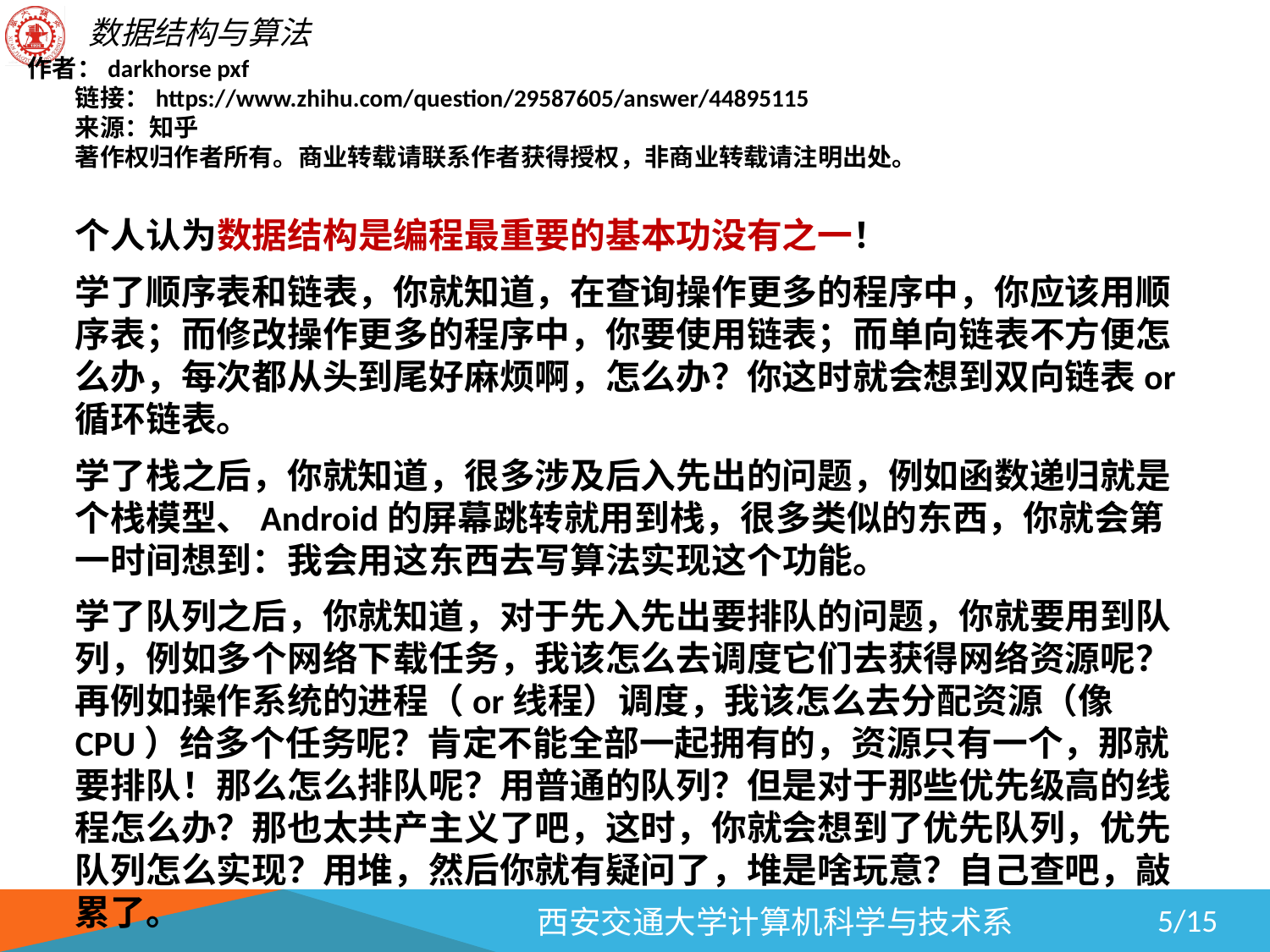

作者：darkhorse pxf
链接：https://www.zhihu.com/question/29587605/answer/44895115
来源：知乎
著作权归作者所有。商业转载请联系作者获得授权，非商业转载请注明出处。
个人认为数据结构是编程最重要的基本功没有之一！
	学了顺序表和链表，你就知道，在查询操作更多的程序中，你应该用顺序表；而修改操作更多的程序中，你要使用链表；而单向链表不方便怎么办，每次都从头到尾好麻烦啊，怎么办？你这时就会想到双向链表or循环链表。
	学了栈之后，你就知道，很多涉及后入先出的问题，例如函数递归就是个栈模型、Android的屏幕跳转就用到栈，很多类似的东西，你就会第一时间想到：我会用这东西去写算法实现这个功能。
	学了队列之后，你就知道，对于先入先出要排队的问题，你就要用到队列，例如多个网络下载任务，我该怎么去调度它们去获得网络资源呢？再例如操作系统的进程（or线程）调度，我该怎么去分配资源（像CPU）给多个任务呢？肯定不能全部一起拥有的，资源只有一个，那就要排队！那么怎么排队呢？用普通的队列？但是对于那些优先级高的线程怎么办？那也太共产主义了吧，这时，你就会想到了优先队列，优先队列怎么实现？用堆，然后你就有疑问了，堆是啥玩意？自己查吧，敲累了。